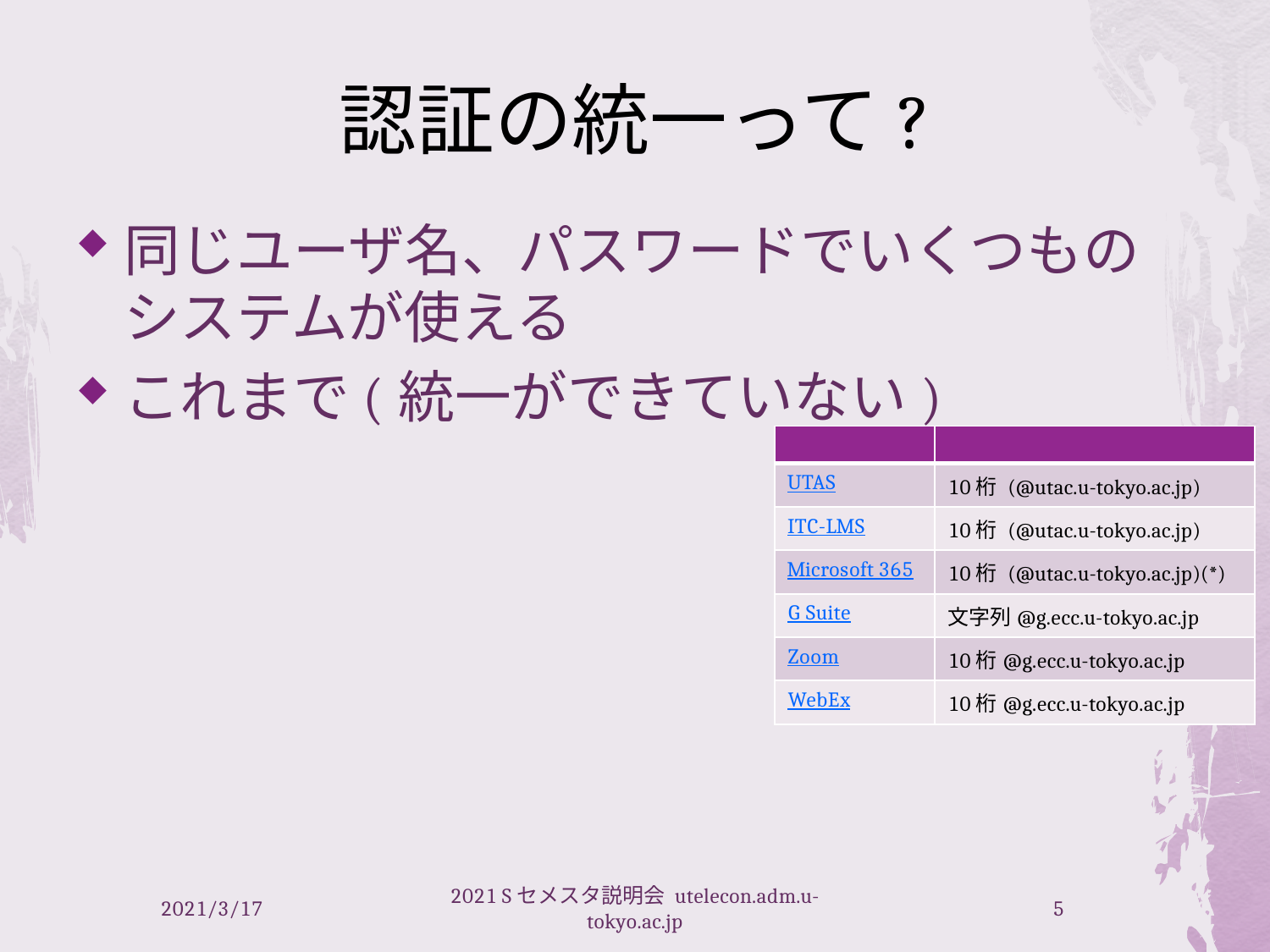

# 認証の統一って?
同じユーザ名、パスワードでいくつものシステムが使える
これまで(統一ができていない)
|  |  |
| --- | --- |
| UTAS | 10桁 (@utac.u-tokyo.ac.jp) |
| ITC-LMS | 10桁 (@utac.u-tokyo.ac.jp) |
| Microsoft 365 | 10桁 (@utac.u-tokyo.ac.jp)(\*) |
| G Suite | 文字列@g.ecc.u-tokyo.ac.jp |
| Zoom | 10桁@g.ecc.u-tokyo.ac.jp |
| WebEx | 10桁@g.ecc.u-tokyo.ac.jp |
2021/3/17
2021 Sセメスタ説明会 utelecon.adm.u-tokyo.ac.jp
5